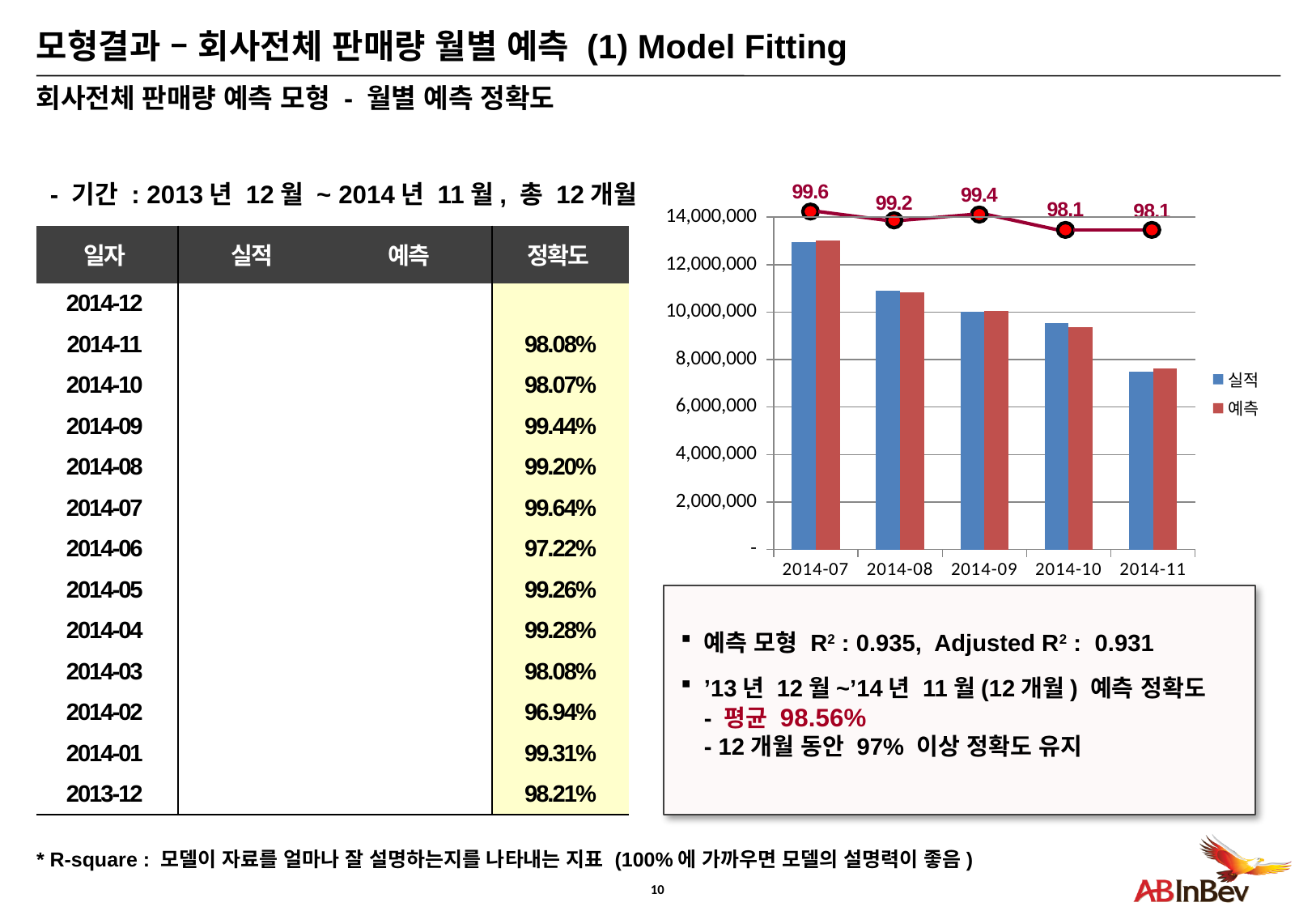

# 모형결과 – 회사전체 판매량 월별 예측 (1) Model Fitting
회사전체 판매량 예측 모형 - 월별 예측 정확도
99.6
99.4

 - 기간 : 2013년 12월 ~ 2014년 11월, 총 12개월
99.2
98.1
98.1

### Chart

| Category | 실적 | 예측 |
|---|---|---|
| 41851 | 12959034.185999999 | 13006077.615729632 |
| 41881 | 10904275.559 | 10816638.70708383 |
| 41912 | 10001048.844000002 | 10057148.200755076 |
| 41943 | 9553335.770999983 | 9368917.850549739 |
| 41972 | 7491458.688999999 | 7635616.532722153 |

| 일자 | 실적 | 예측 | 정확도 |
| --- | --- | --- | --- |
| 2014-12 |  |  |  |
| 2014-11 |  |  | 98.08% |
| 2014-10 |  |  | 98.07% |
| 2014-09 |  |  | 99.44% |
| 2014-08 |  |  | 99.20% |
| 2014-07 |  |  | 99.64% |
| 2014-06 |  |  | 97.22% |
| 2014-05 |  |  | 99.26% |
| 2014-04 |  |  | 99.28% |
| 2014-03 |  |  | 98.08% |
| 2014-02 |  |  | 96.94% |
| 2014-01 |  |  | 99.31% |
| 2013-12 |  |  | 98.21% |

예측 모형 R2 : 0.935,  Adjusted R2 :  0.931
’13년 12월~’14년 11월(12개월) 예측 정확도
- 평균 98.56%
- 12개월 동안 97% 이상 정확도 유지
* R-square : 모델이 자료를 얼마나 잘 설명하는지를 나타내는 지표 (100%에 가까우면 모델의 설명력이 좋음)